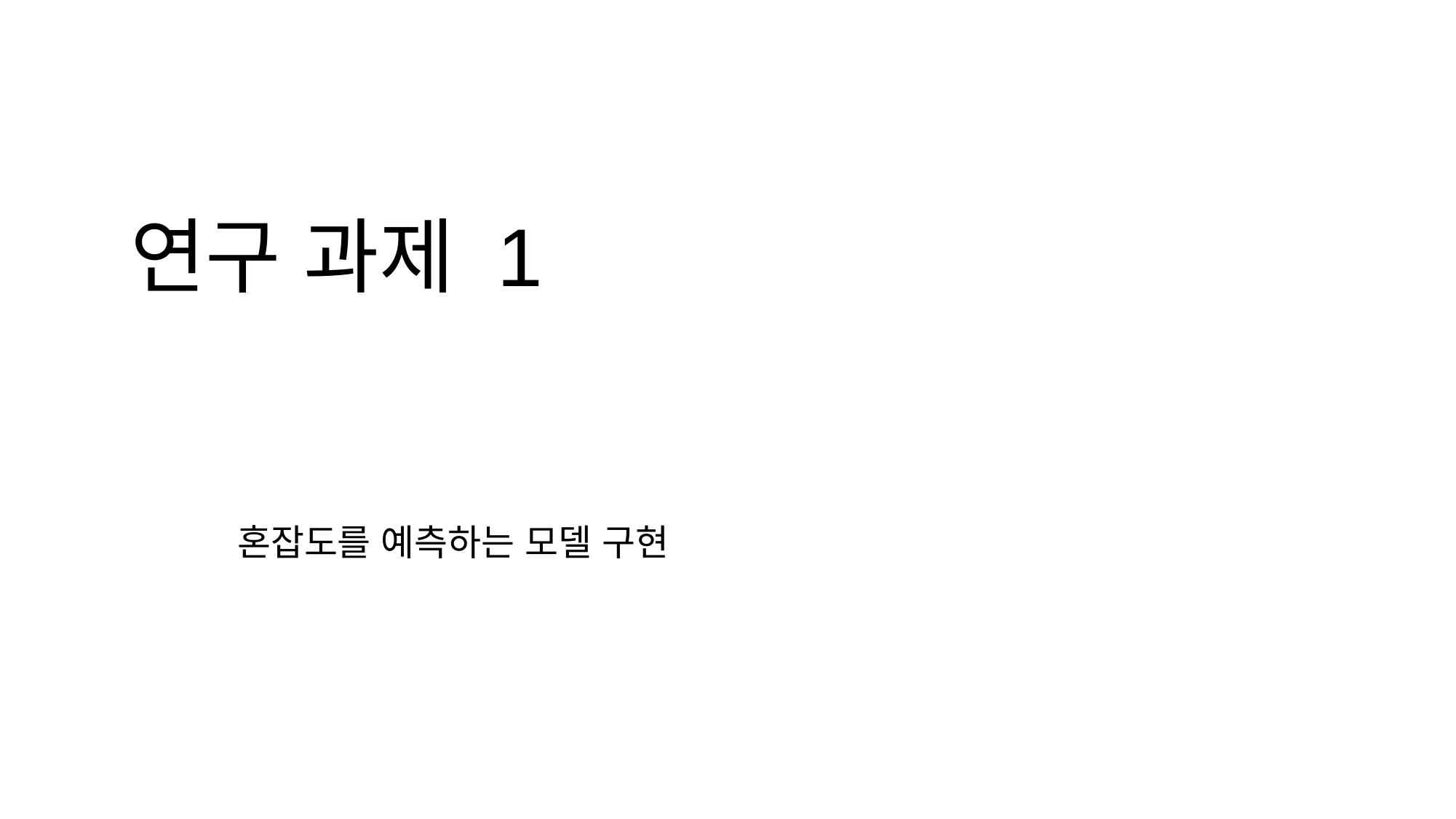

# 연구 과제 1
혼잡도를 예측하는 모델 구현